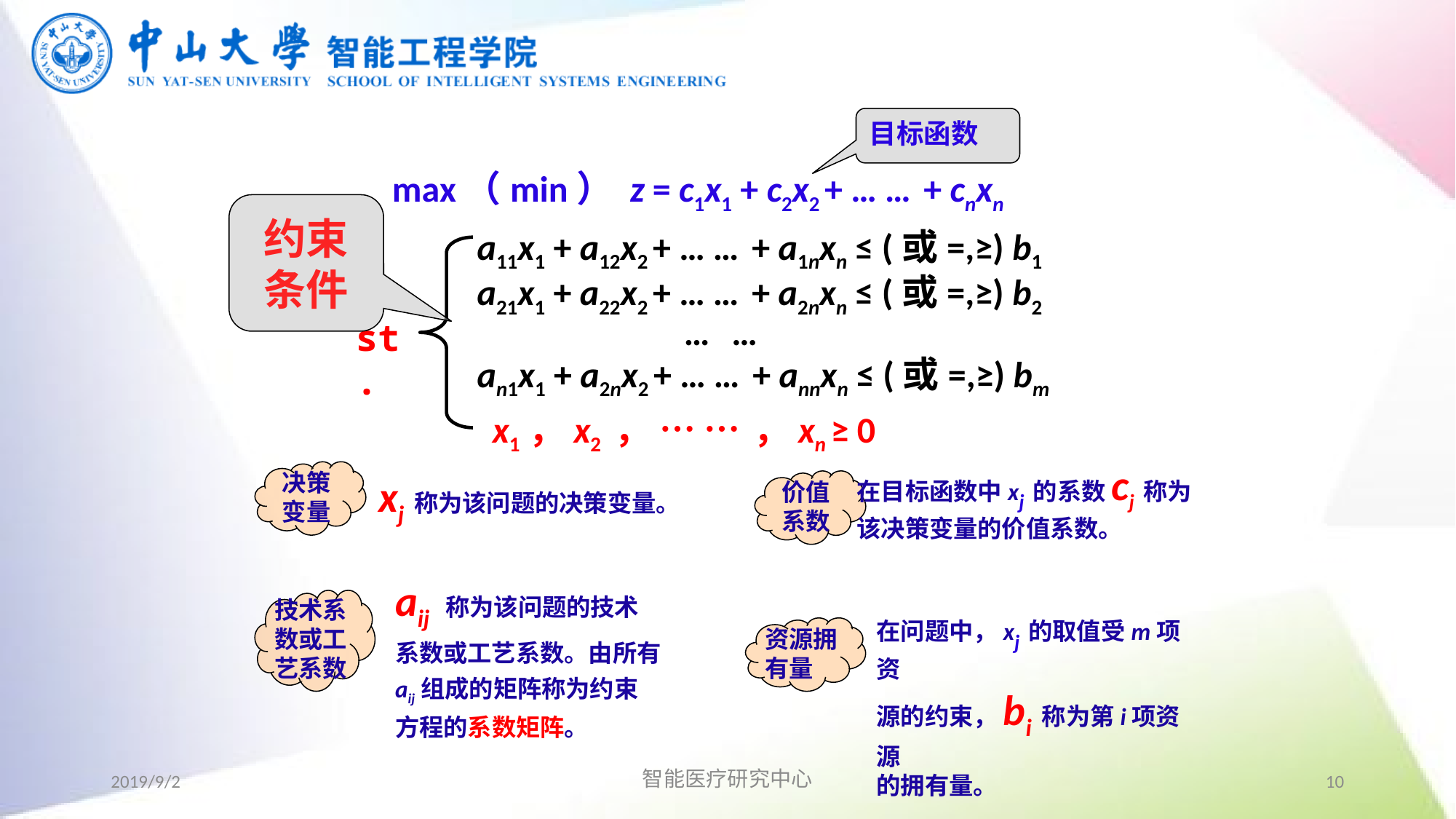

目标函数
 max（min） z = c1x1 + c2x2 + … …  + cnxn
约束条件
a11x1 + a12x2 + … …  + a1nxn ≤ (或=,≥) b1

a21x1 + a22x2 + … …  + a2nxn ≤ (或=,≥) b2
… …
an1x1 + a2nx2 + … …  + annxn ≤ (或=,≥) bm
st.
x1，x2 ， … …  ，xn ≥ 0
在目标函数中xj的系数cj称为
该决策变量的价值系数。
决策变量
xj称为该问题的决策变量。
价值系数
aij 称为该问题的技术
系数或工艺系数。由所有
aij组成的矩阵称为约束
方程的系数矩阵。
技术系数或工艺系数
在问题中，xj的取值受m项资
源的约束，bi称为第i项资源
的拥有量。
资源拥有量
2019/9/2
智能医疗研究中心
10